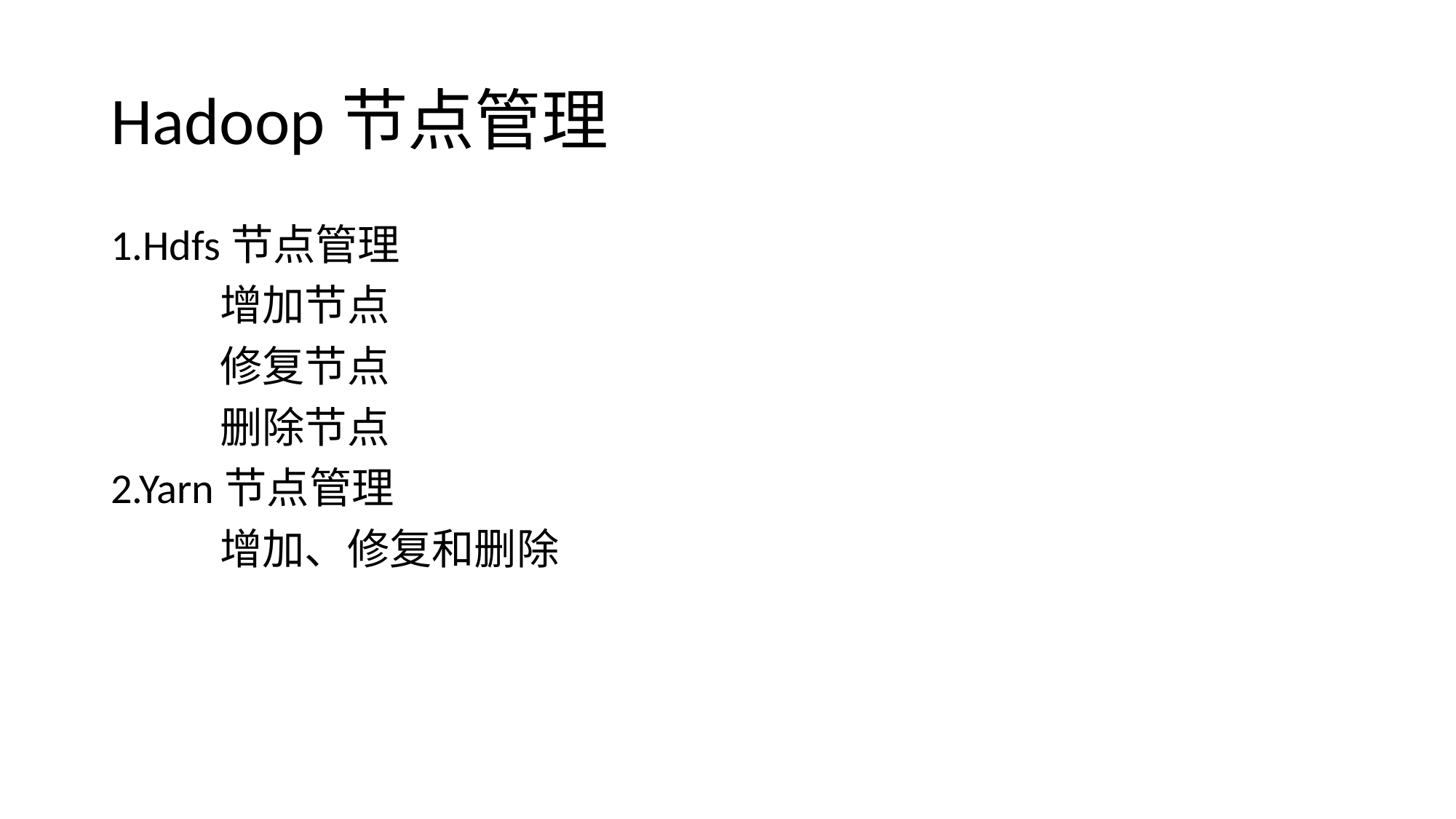

# Hadoop节点管理
1.Hdfs节点管理
	增加节点
	修复节点
	删除节点
2.Yarn节点管理
	增加、修复和删除